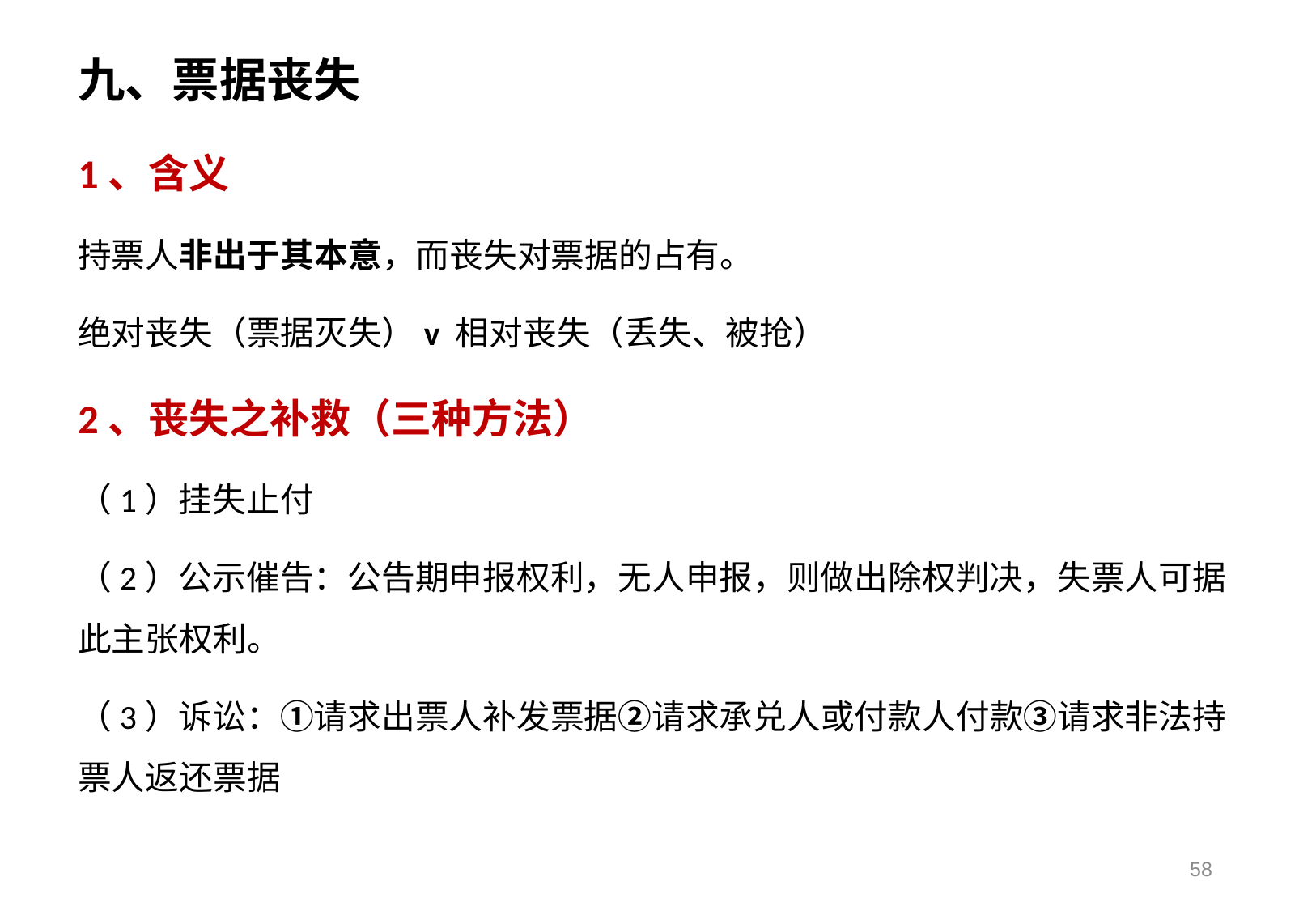

九、票据丧失
1、含义
持票人非出于其本意，而丧失对票据的占有。
绝对丧失（票据灭失）v 相对丧失（丢失、被抢）
2、丧失之补救（三种方法）
（1）挂失止付
（2）公示催告：公告期申报权利，无人申报，则做出除权判决，失票人可据此主张权利。
（3）诉讼：①请求出票人补发票据②请求承兑人或付款人付款③请求非法持票人返还票据

58